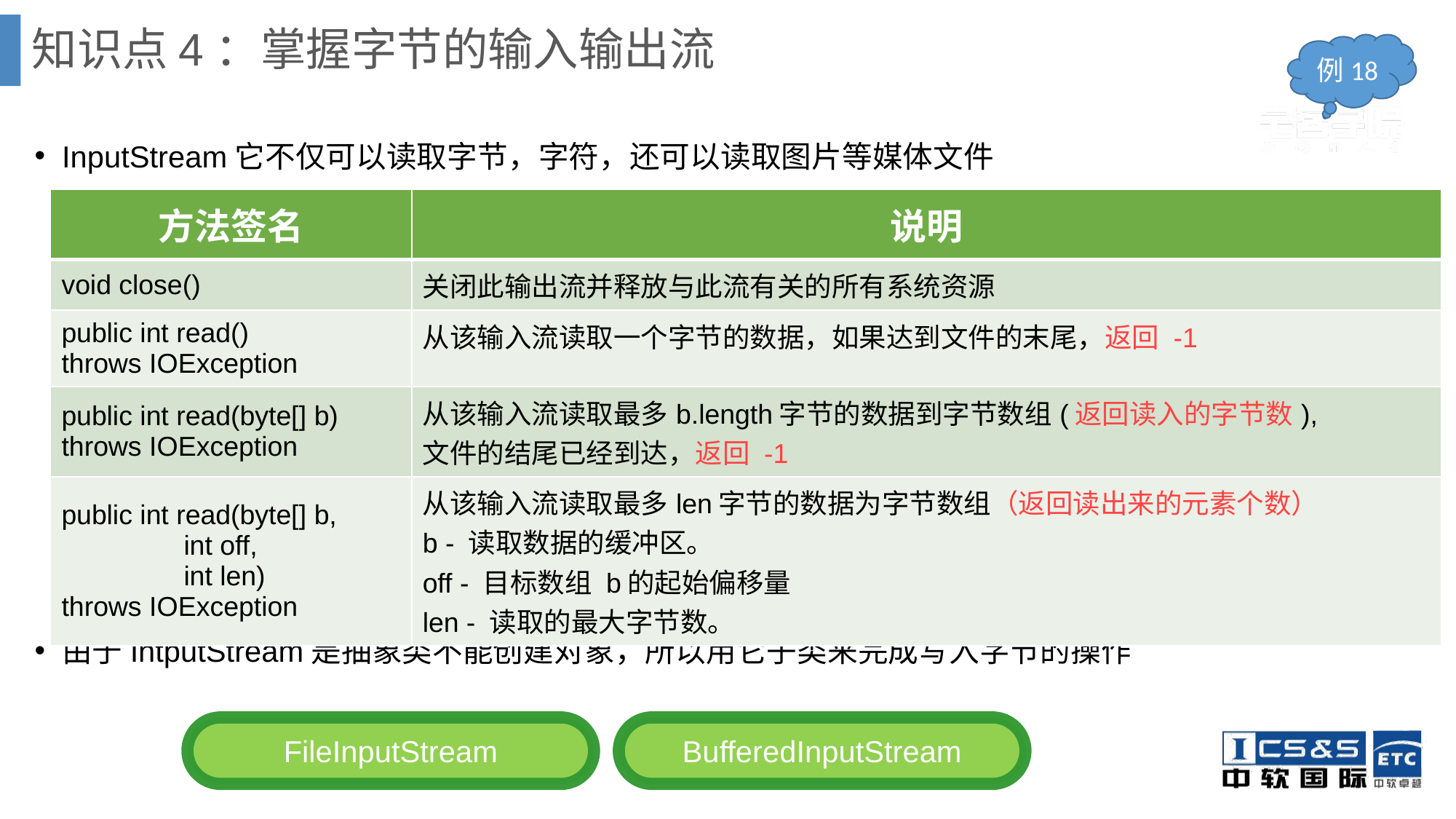

# 知识点4：掌握字节的输入输出流
例18
InputStream它不仅可以读取字节，字符，还可以读取图片等媒体文件

由于IntputStream是抽象类不能创建对象，所以用它子类来完成写入字节的操作

| 方法签名 | 说明 |
| --- | --- |
| void close() | 关闭此输出流并释放与此流有关的所有系统资源 |
| public int read() throws IOException | 从该输入流读取一个字节的数据，如果达到文件的末尾，返回 -1 |
| public int read(byte[] b) throws IOException | 从该输入流读取最多b.length字节的数据到字节数组(返回读入的字节数), 文件的结尾已经到达，返回 -1 |
| public int read(byte[] b, int off, int len) throws IOException | 从该输入流读取最多len字节的数据为字节数组（返回读出来的元素个数） b - 读取数据的缓冲区。 off - 目标数组 b的起始偏移量 len - 读取的最大字节数。 |
BufferedInputStream
FileInputStream